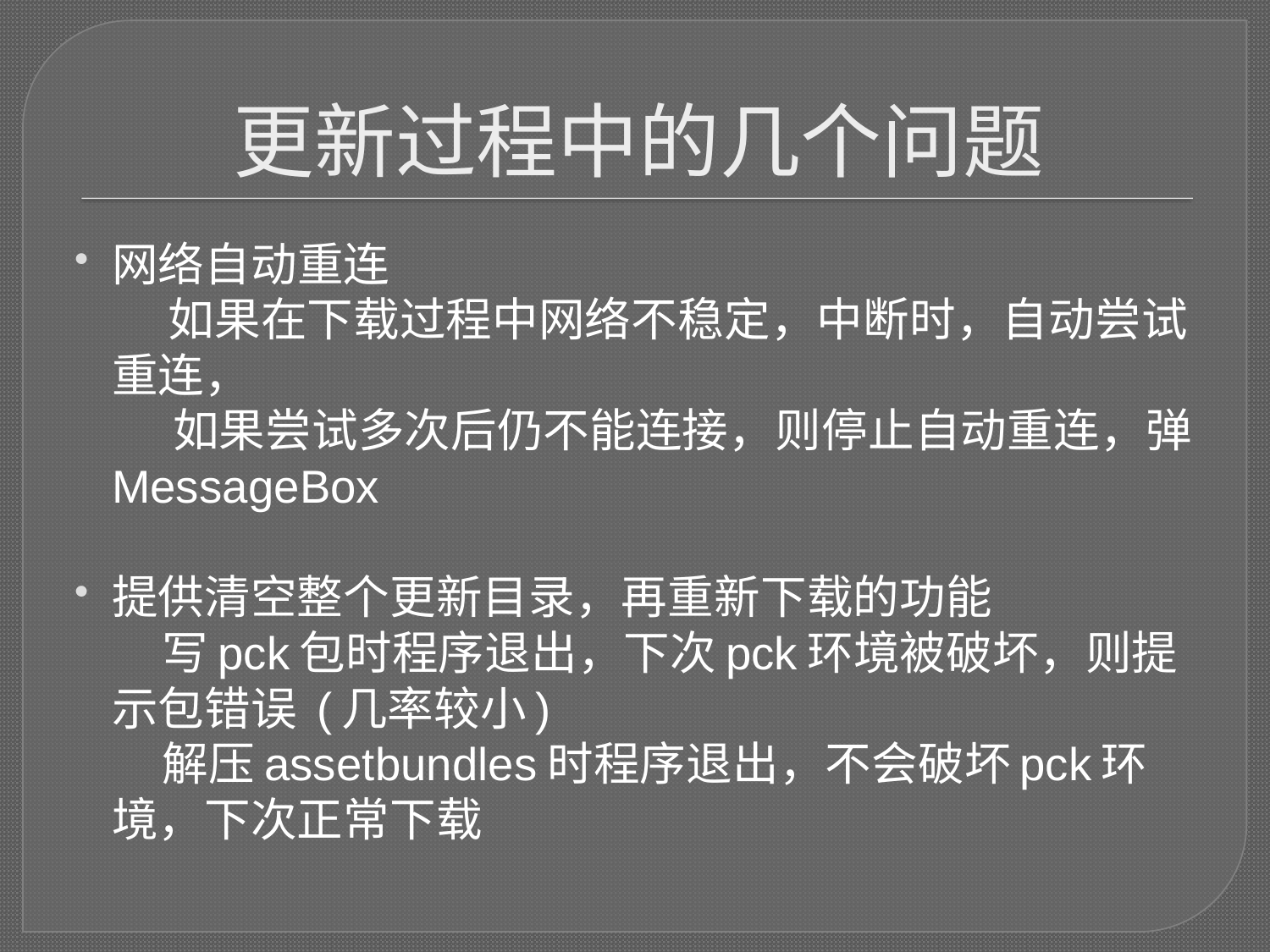

# 更新过程中的几个问题
网络自动重连
        如果在下载过程中网络不稳定，中断时，自动尝试重连，
	     如果尝试多次后仍不能连接，则停止自动重连，弹MessageBox

提供清空整个更新目录，再重新下载的功能
	    写pck包时程序退出，下次pck环境被破坏，则提示包错误 (几率较小)
	    解压assetbundles时程序退出，不会破坏pck环境，下次正常下载